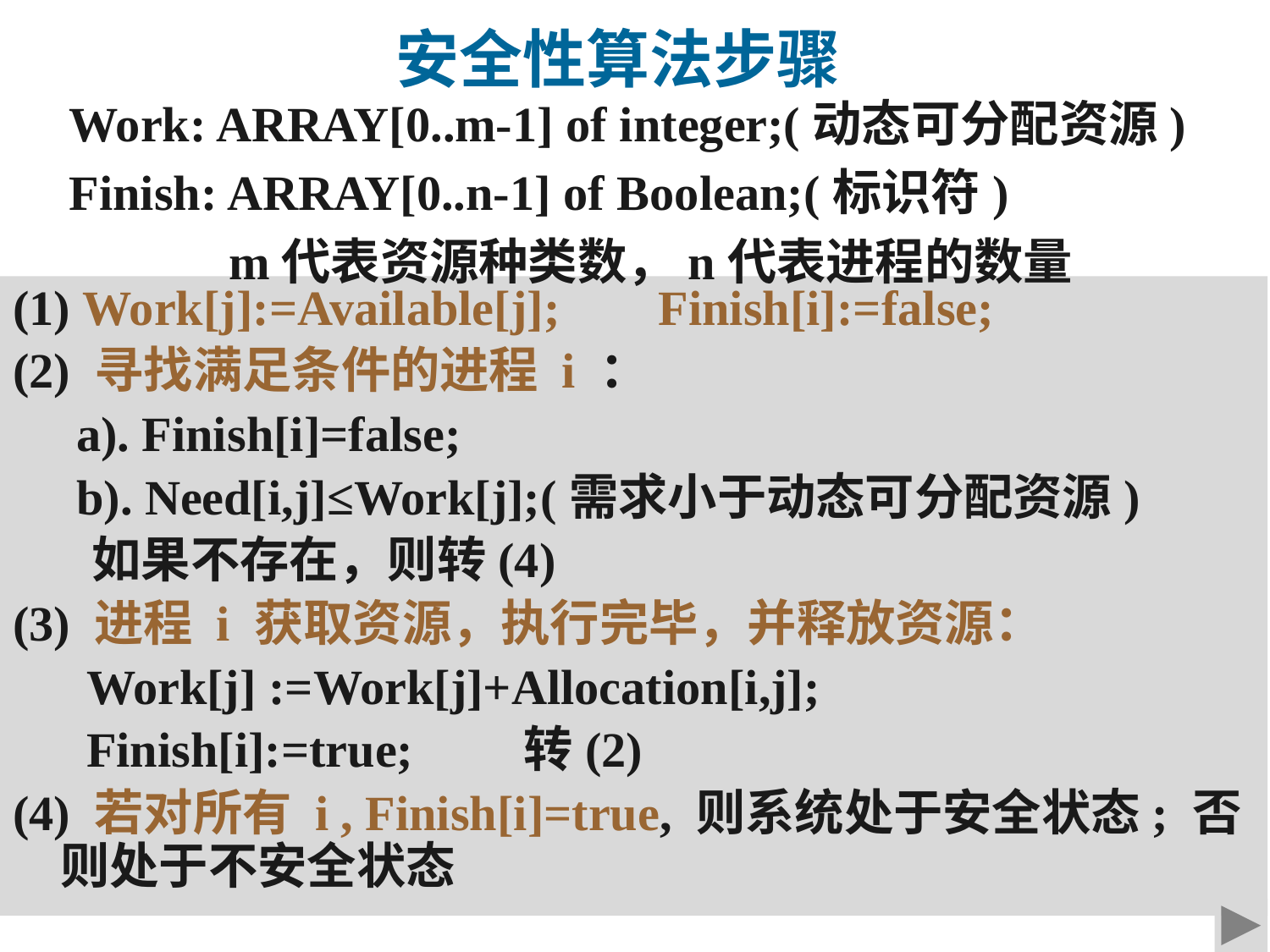

# 安全性算法步骤
Work: ARRAY[0..m-1] of integer;(动态可分配资源)
Finish: ARRAY[0..n-1] of Boolean;(标识符)
             m代表资源种类数，n代表进程的数量
(1) Work[j]:=Available[j];        Finish[i]:=false;
(2) 寻找满足条件的进程 i ：
a). Finish[i]=false;
b). Need[i,j]≤Work[j];(需求小于动态可分配资源)
      如果不存在，则转(4)
(3) 进程 i 获取资源，执行完毕，并释放资源：
      Work[j] :=Work[j]+Allocation[i,j];
      Finish[i]:=true;        转(2)
(4) 若对所有 i , Finish[i]=true, 则系统处于安全状态; 否则处于不安全状态